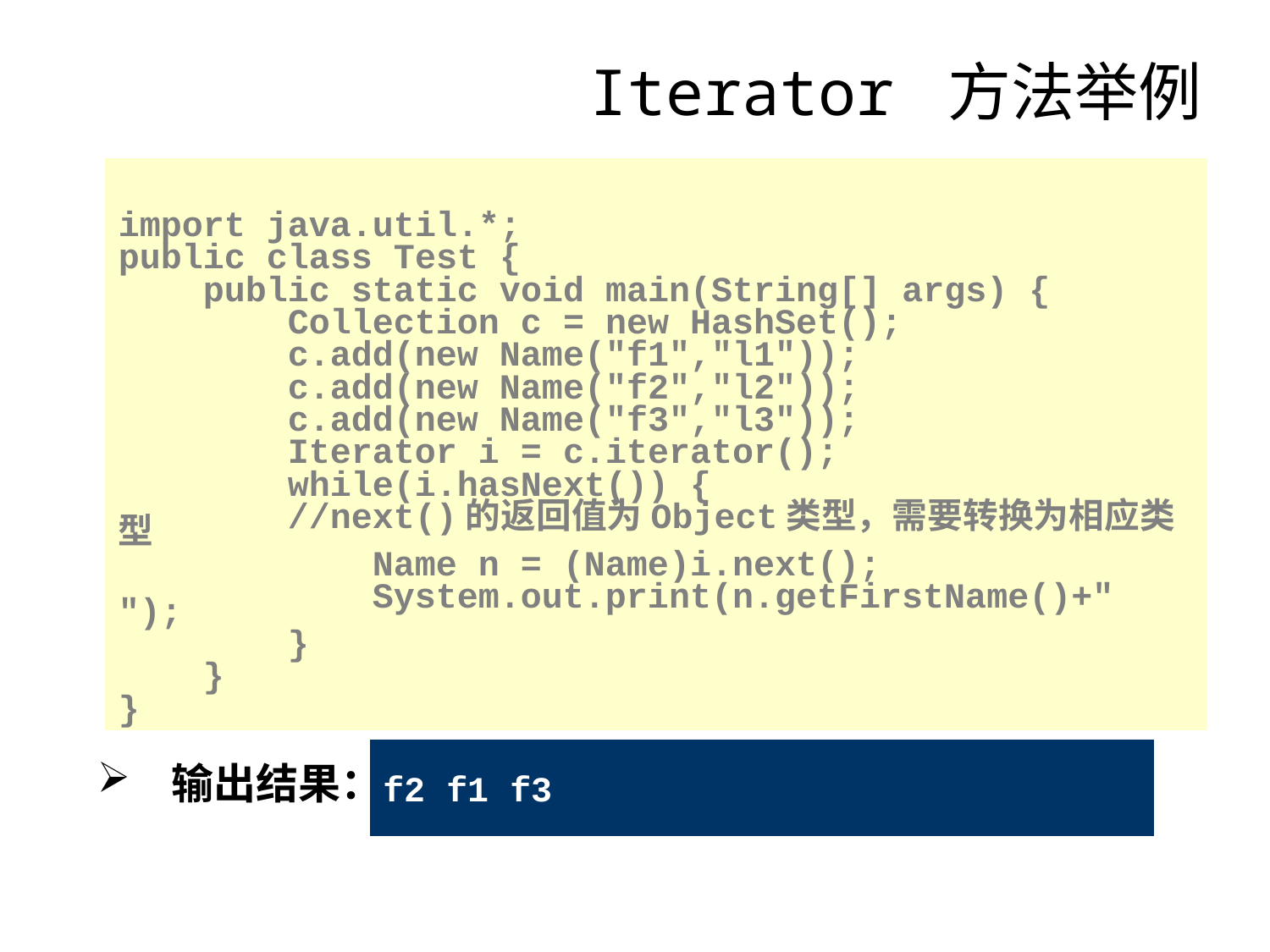

# Iterator 方法举例

import java.util.*;
public class Test {
    public static void main(String[] args) {
        Collection c = new HashSet();
        c.add(new Name("f1","l1"));
        c.add(new Name("f2","l2"));
        c.add(new Name("f3","l3"));
        Iterator i = c.iterator();
        while(i.hasNext()) {
        //next()的返回值为Object类型，需要转换为相应类型
            Name n = (Name)i.next();
            System.out.print(n.getFirstName()+" ");
        }
    }
}
f2 f1 f3
输出结果：